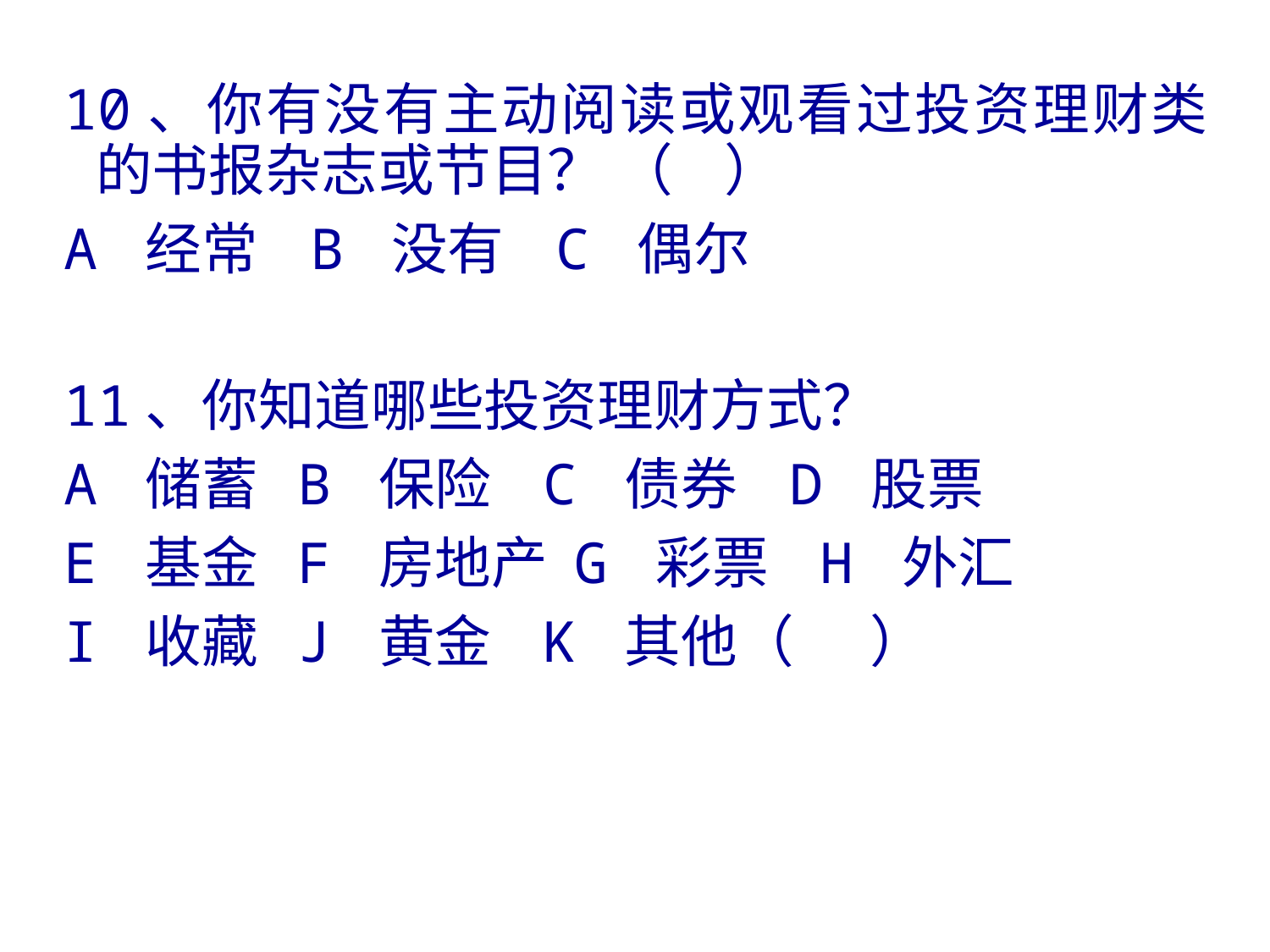

10、你有没有主动阅读或观看过投资理财类的书报杂志或节目？ （    ）
A 经常   B 没有   C 偶尔

11、你知道哪些投资理财方式？
A 储蓄  B 保险   C 债券   D 股票
E 基金  F 房地产 G 彩票   H 外汇
I 收藏  J 黄金   K 其他（      ）